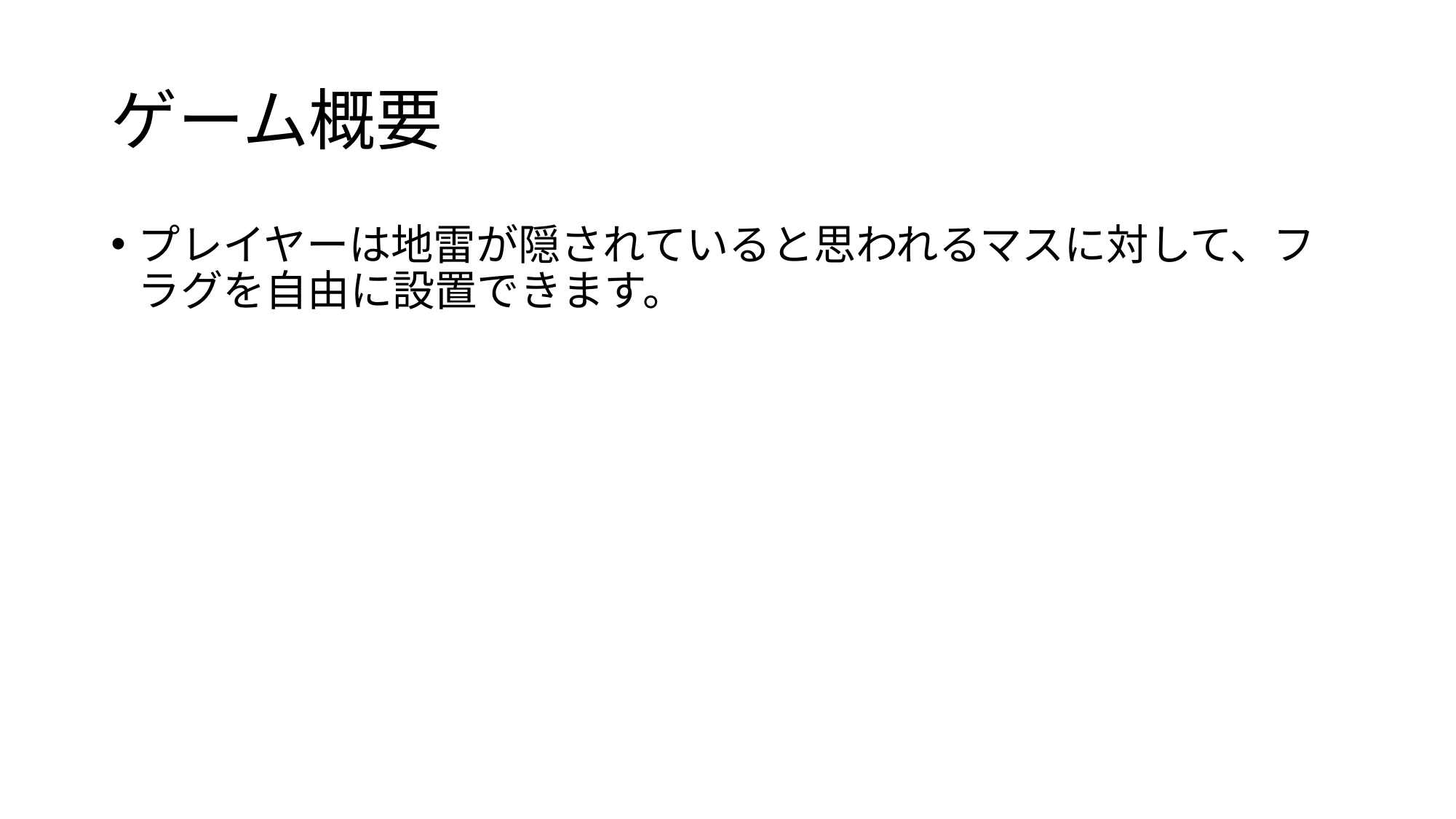

# ゲーム概要
プレイヤーは地雷が隠されていると思われるマスに対して、フラグを自由に設置できます。